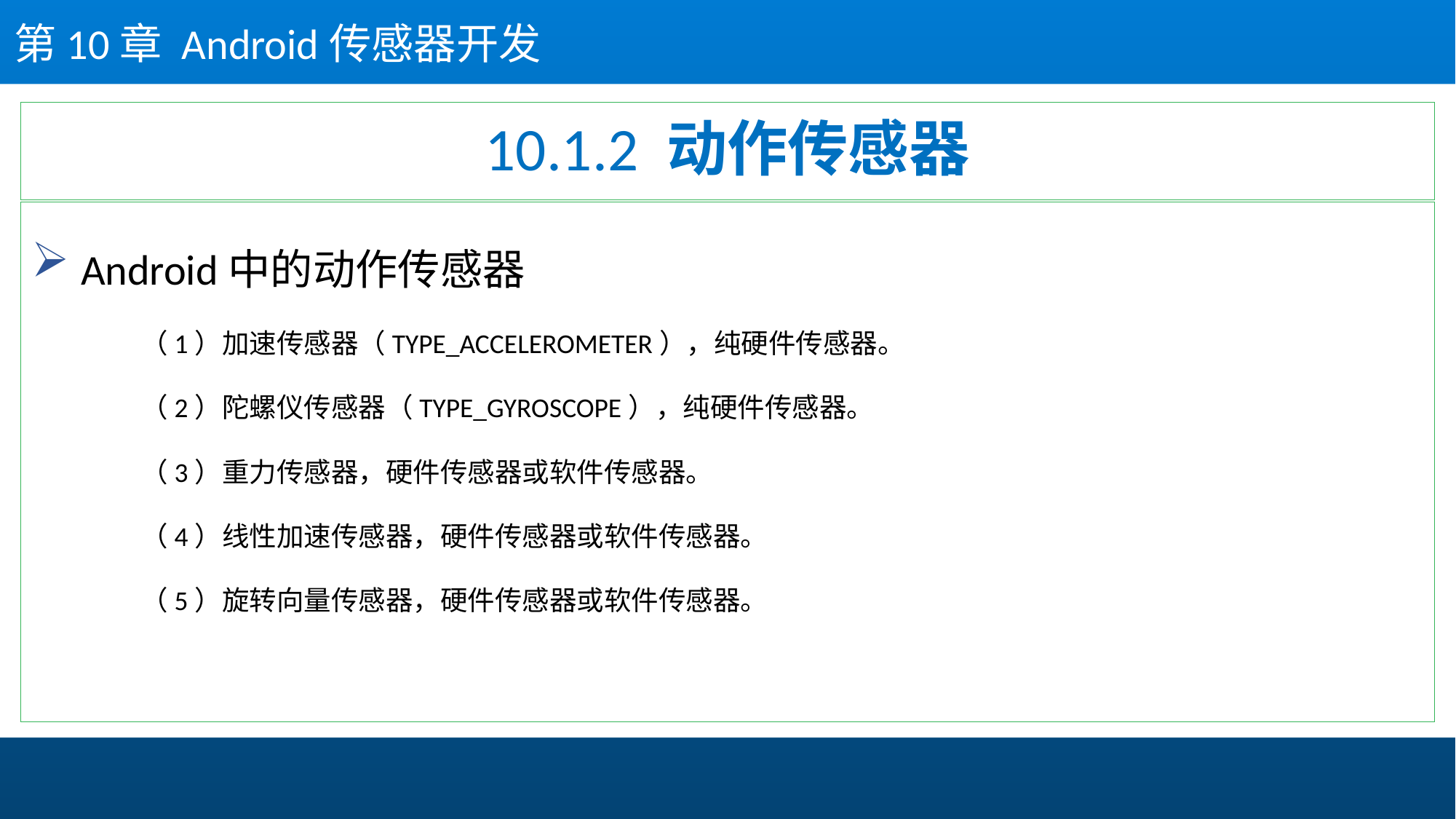

第10章 Android传感器开发

# 10.1.2 动作传感器
 Android中的动作传感器
	（1）加速传感器（TYPE_ACCELEROMETER），纯硬件传感器。
	（2）陀螺仪传感器（TYPE_GYROSCOPE），纯硬件传感器。
	（3）重力传感器，硬件传感器或软件传感器。
	（4）线性加速传感器，硬件传感器或软件传感器。
	（5）旋转向量传感器，硬件传感器或软件传感器。